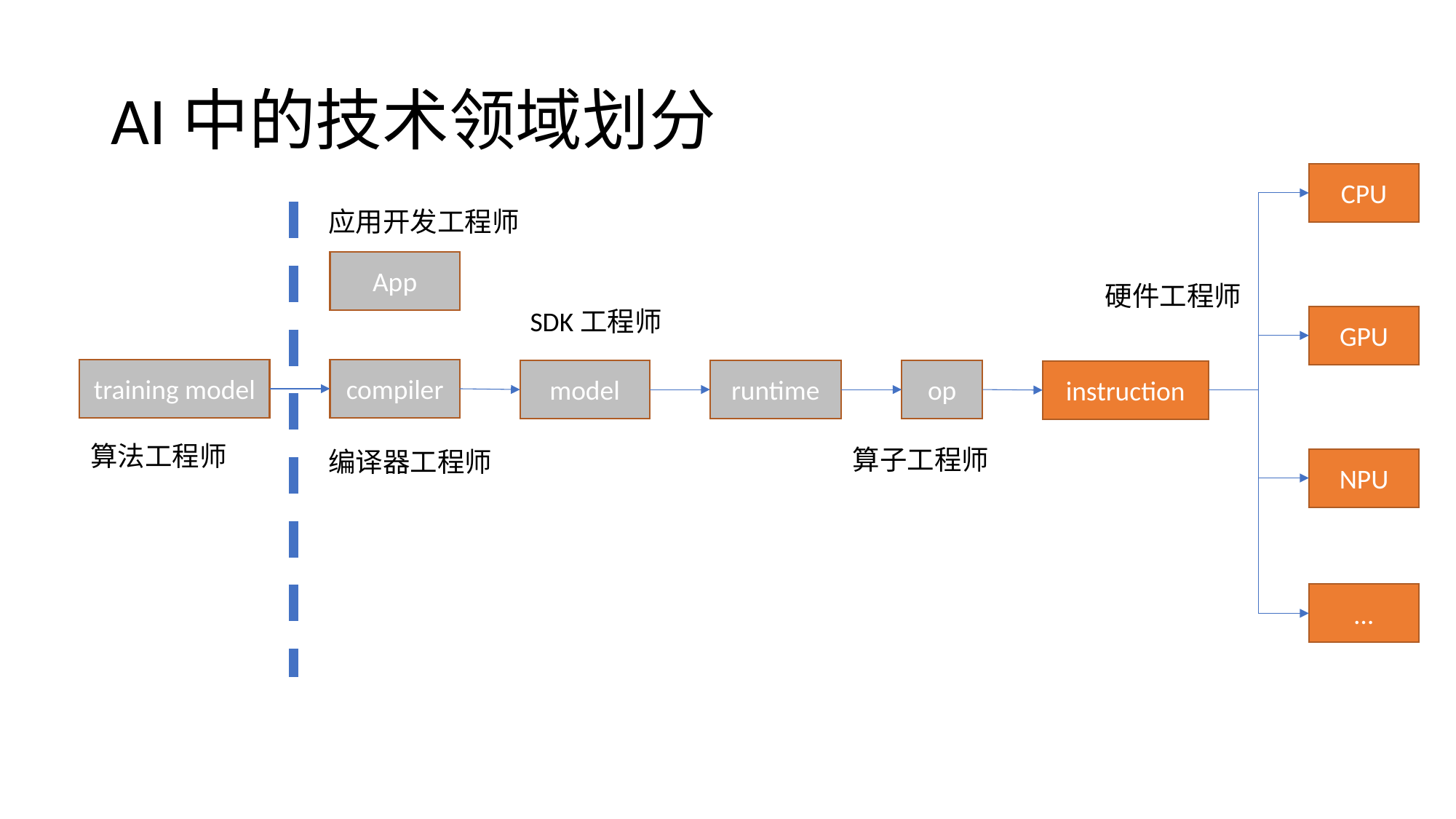

# AI中的技术领域划分
CPU
应用开发工程师
App
硬件工程师
SDK工程师
GPU
training model
compiler
model
runtime
op
instruction
算法工程师
算子工程师
编译器工程师
NPU
…